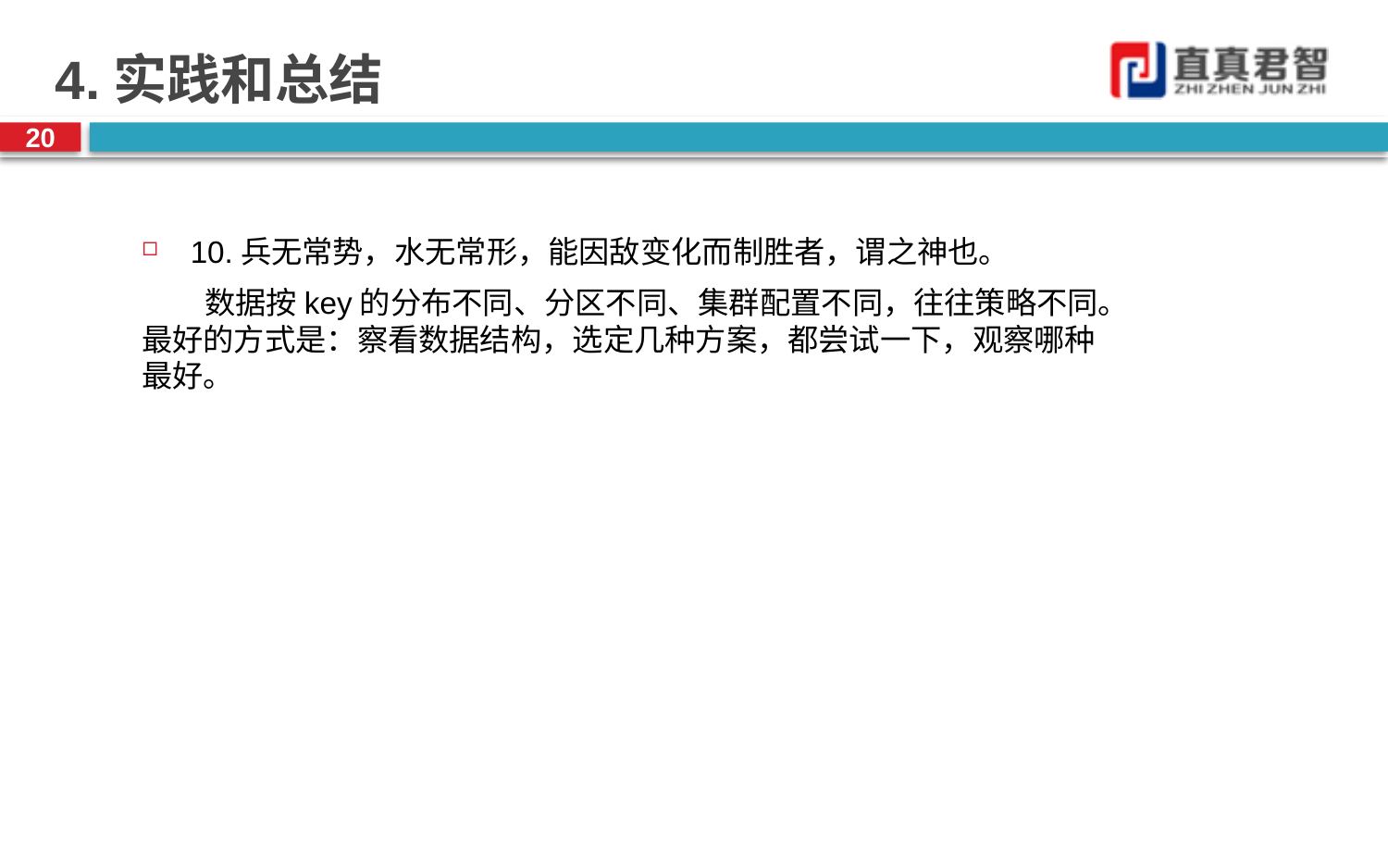

# 4.实践和总结
20
10.兵无常势，水无常形，能因敌变化而制胜者，谓之神也。
        数据按key的分布不同、分区不同、集群配置不同，往往策略不同。最好的方式是：察看数据结构，选定几种方案，都尝试一下，观察哪种最好。